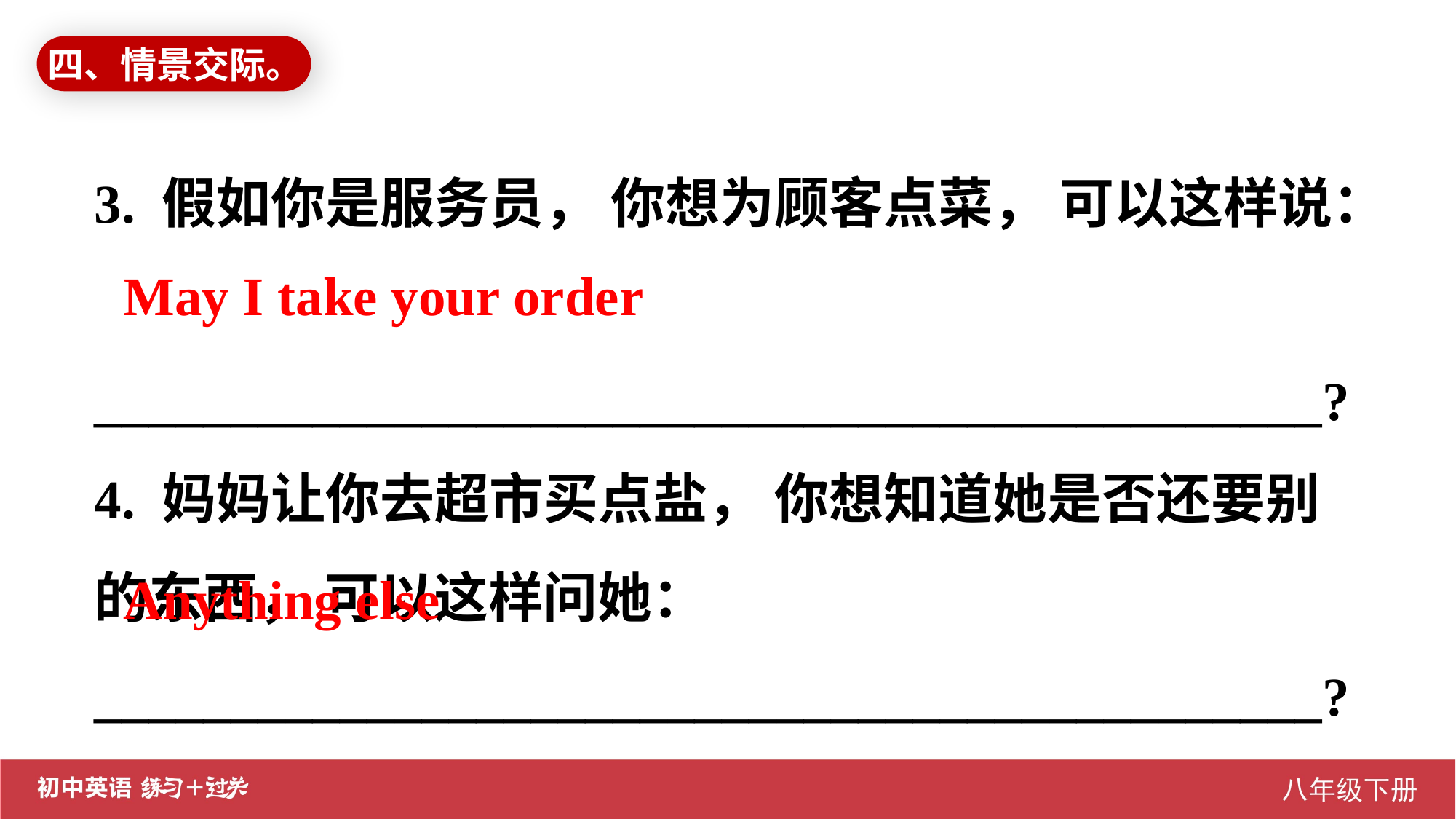

四、情景交际。
3. 假如你是服务员， 你想为顾客点菜， 可以这样说：
_____________________________________________?
4. 妈妈让你去超市买点盐， 你想知道她是否还要别的东西， 可以这样问她：
_____________________________________________?
May I take your order
Anything else